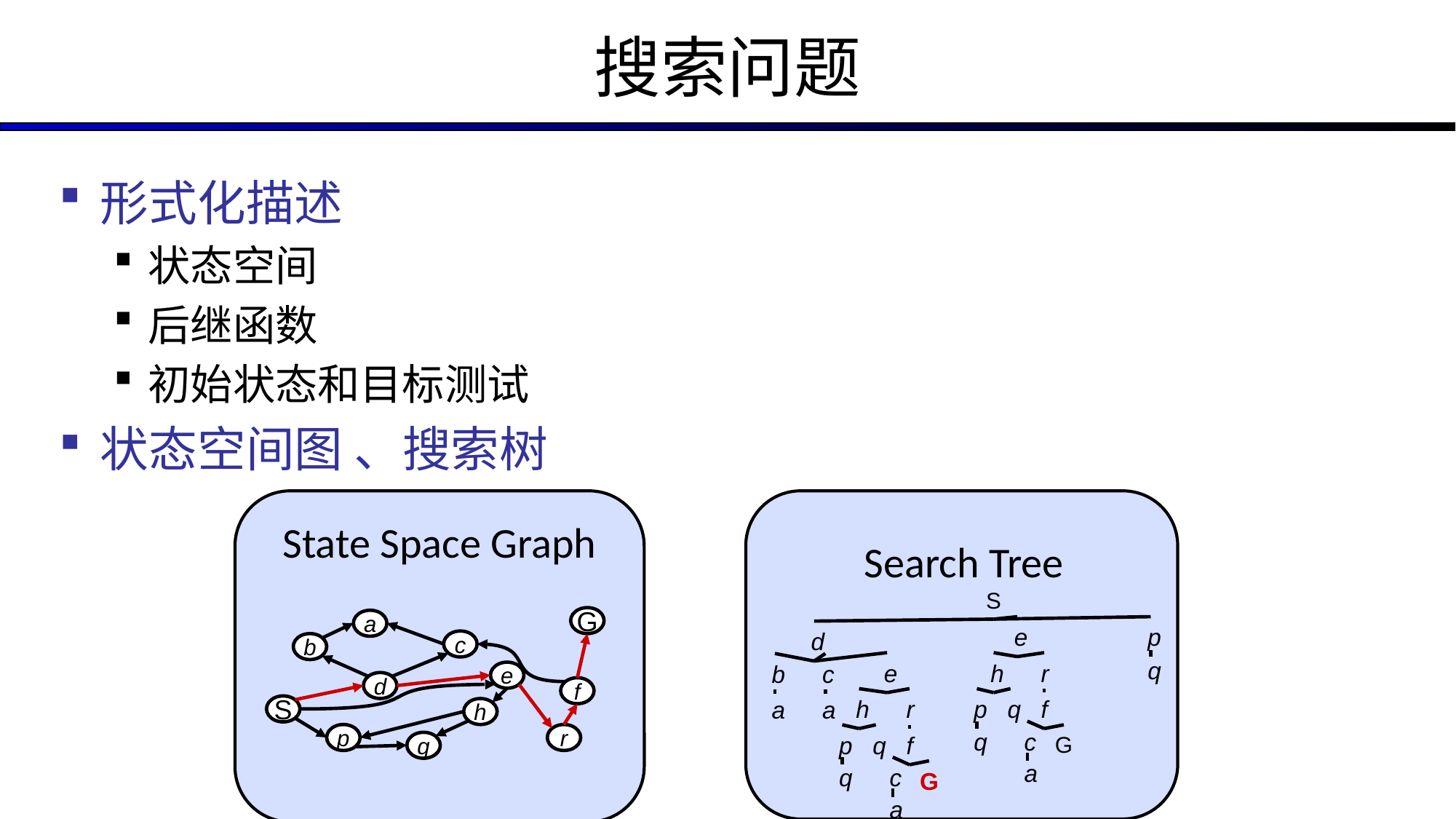

# 搜索问题
形式化描述
状态空间
后继函数
初始状态和目标测试
状态空间图 、搜索树

State Space Graph
G
a

c
b
e
d
f

S
h
p
r
q

Search Tree
S
e
p
d
q
e
h
r
b
c
h
r
p
q
f
a
a
q
c
p
q
f
G
a
q
c
G
a
3